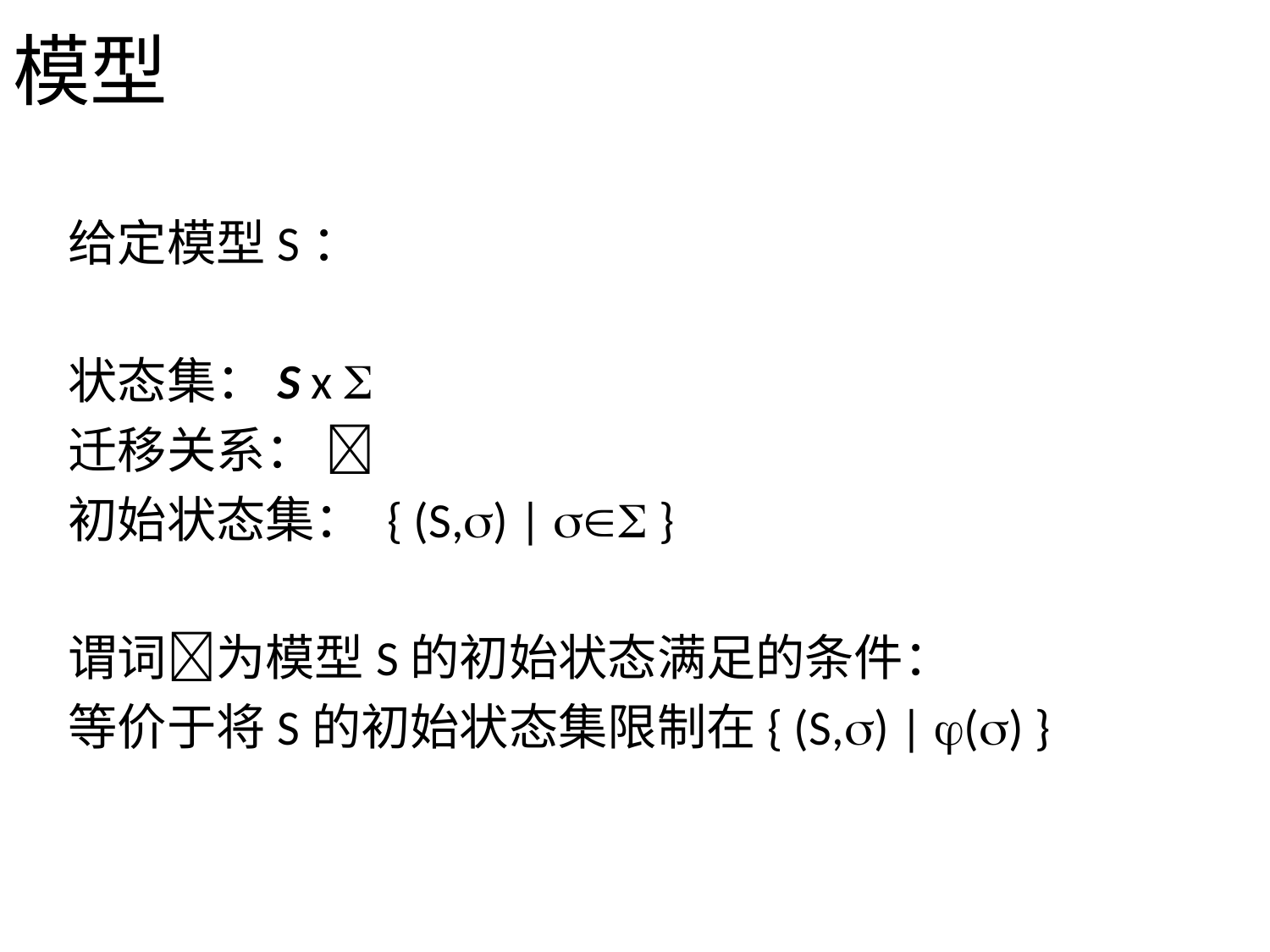

# 模型

给定模型S：

状态集：S x Σ
迁移关系： →
初始状态集： { (S,σ) | σ∈Σ }

谓词ϕ为模型S的初始状态满足的条件：
等价于将S的初始状态集限制在{ (S,σ) | ϕ(σ) }